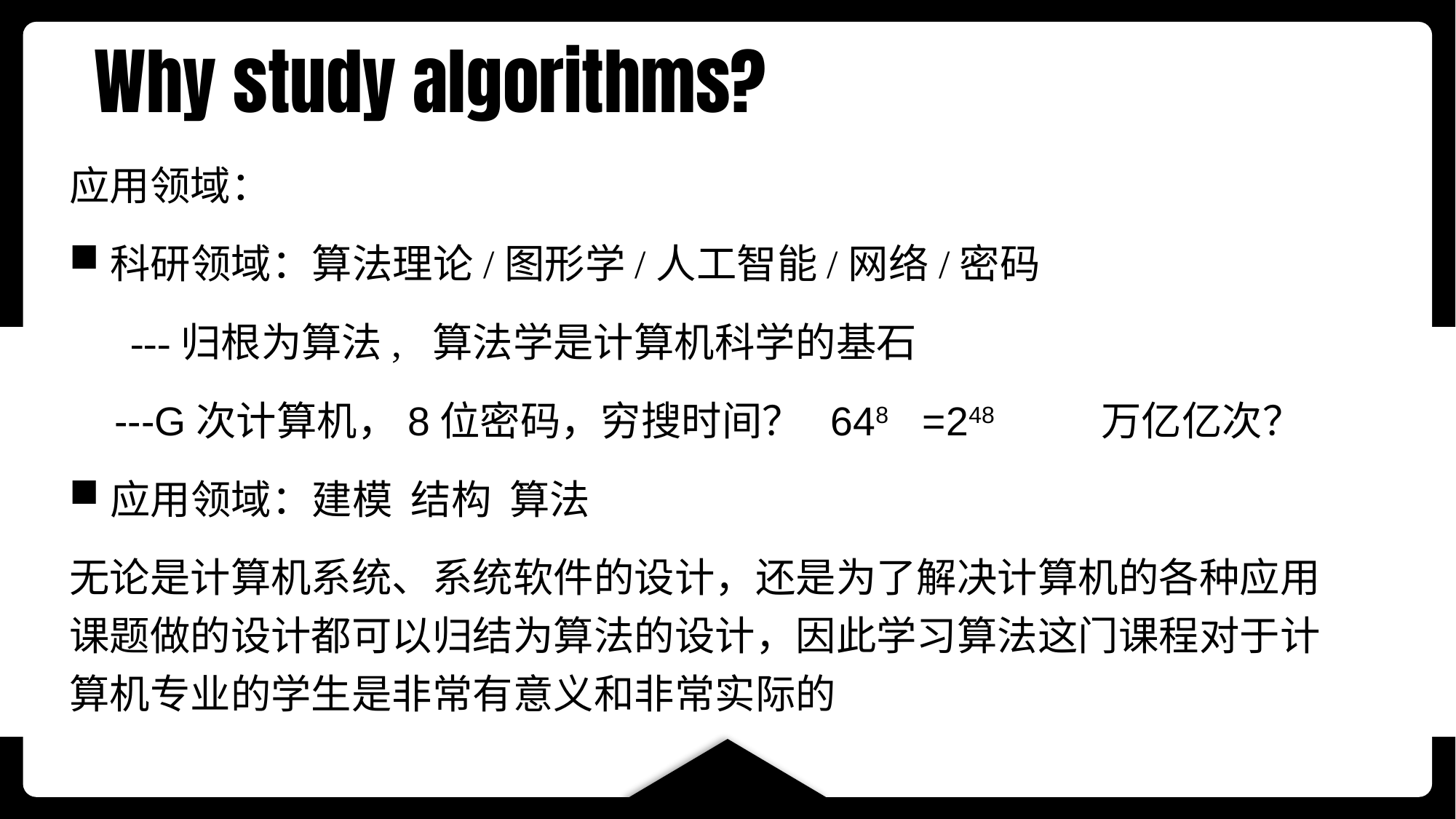

# Why study algorithms?
应用领域：
科研领域：算法理论/图形学/人工智能/网络/密码
      ---归根为算法,  算法学是计算机科学的基石
    ---G次计算机，8位密码，穷搜时间？  648   =248         万亿亿次？
应用领域：建模  结构  算法
无论是计算机系统、系统软件的设计，还是为了解决计算机的各种应用课题做的设计都可以归结为算法的设计，因此学习算法这门课程对于计算机专业的学生是非常有意义和非常实际的
11